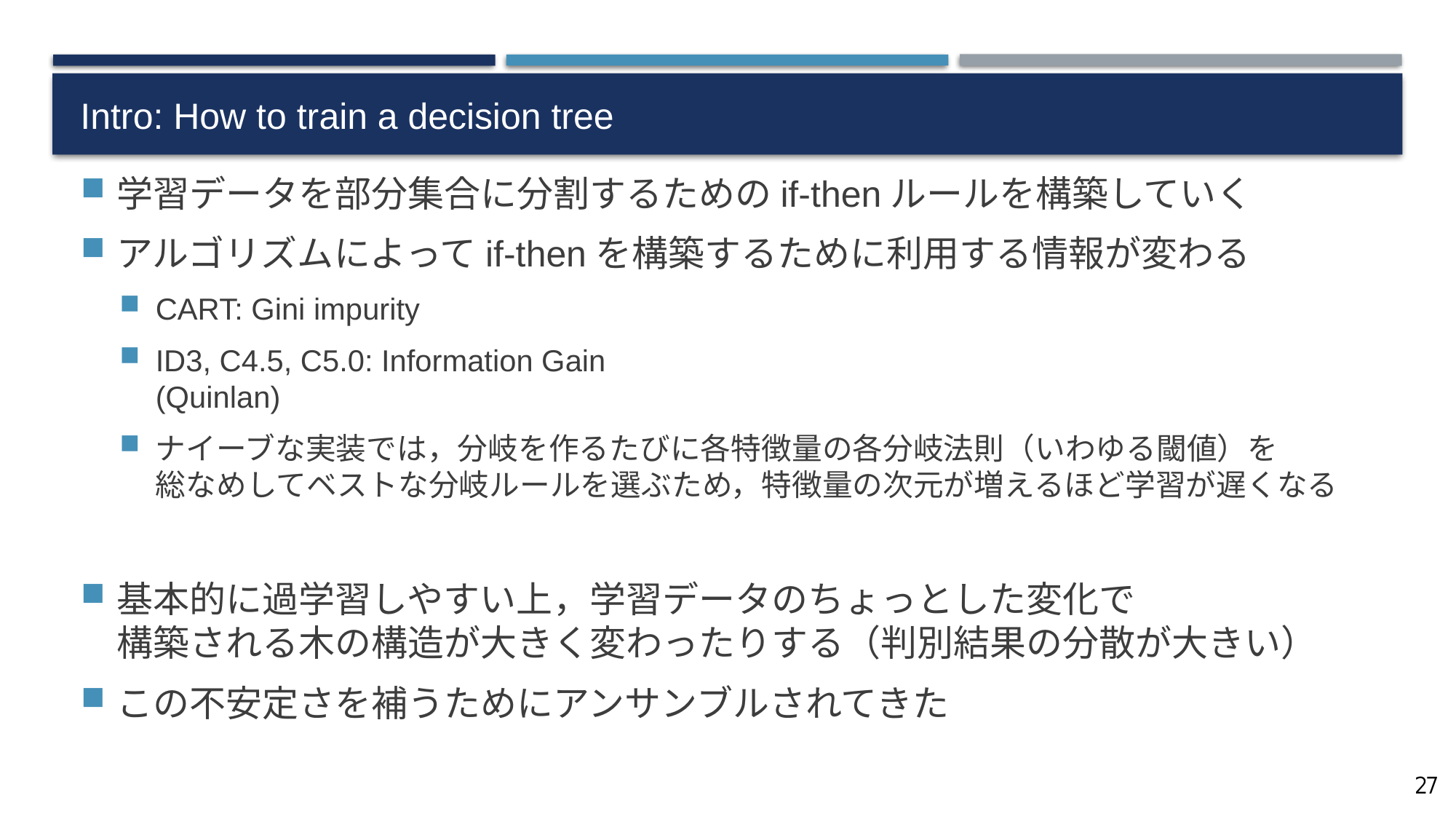

# Intro: How to train a decision tree
学習データを部分集合に分割するためのif-thenルールを構築していく
アルゴリズムによってif-thenを構築するために利用する情報が変わる
CART: Gini impurity
ID3, C4.5, C5.0: Information Gain
(Quinlan)
ナイーブな実装では，分岐を作るたびに各特徴量の各分岐法則（いわゆる閾値）を
総なめしてベストな分岐ルールを選ぶため，特徴量の次元が増えるほど学習が遅くなる

基本的に過学習しやすい上，学習データのちょっとした変化で
構築される木の構造が大きく変わったりする（判別結果の分散が大きい）
この不安定さを補うためにアンサンブルされてきた

27